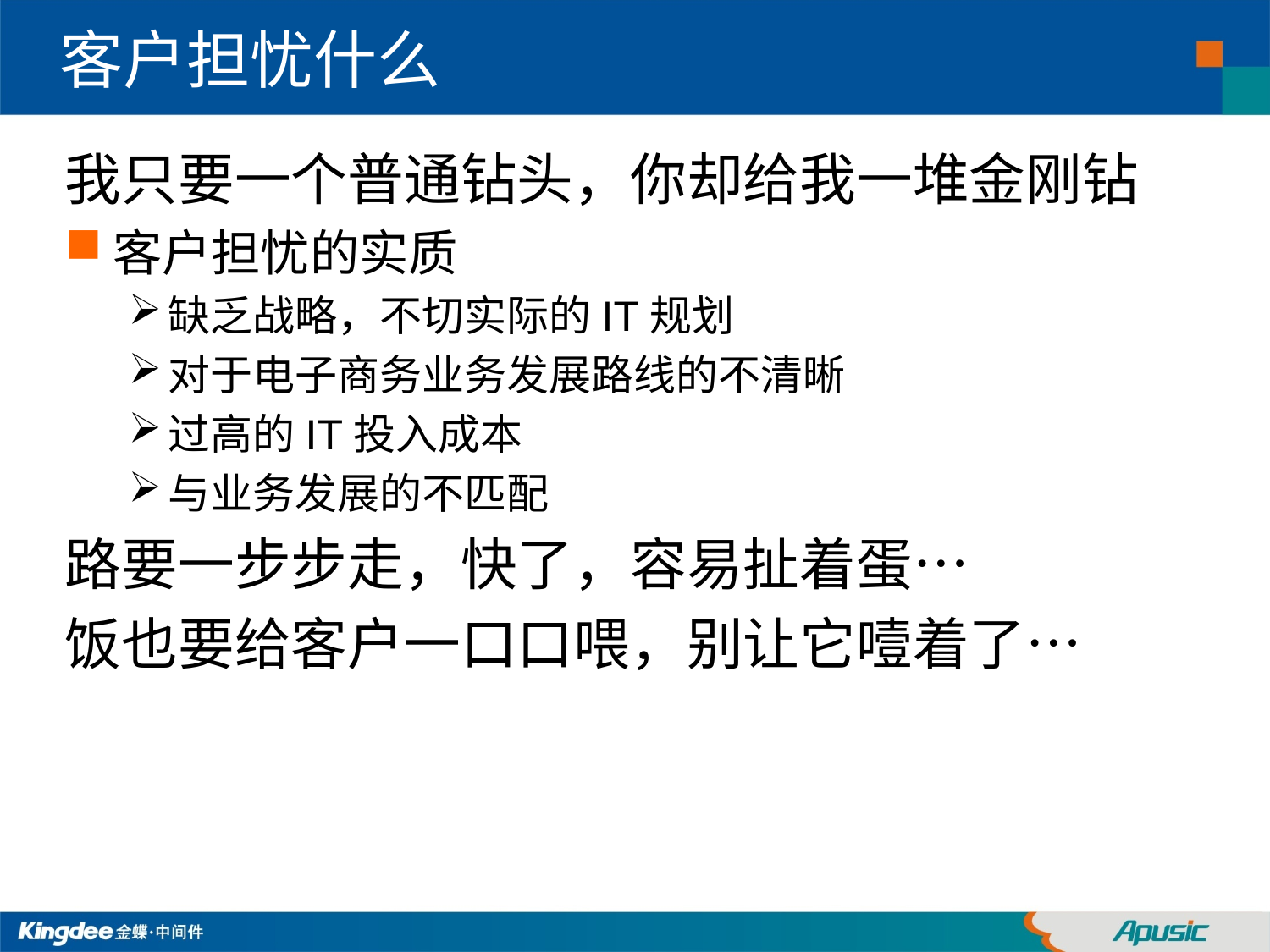

# 客户担忧什么
我只要一个普通钻头，你却给我一堆金刚钻
客户担忧的实质
缺乏战略，不切实际的IT规划
对于电子商务业务发展路线的不清晰
过高的IT投入成本
与业务发展的不匹配
路要一步步走，快了，容易扯着蛋…
饭也要给客户一口口喂，别让它噎着了…